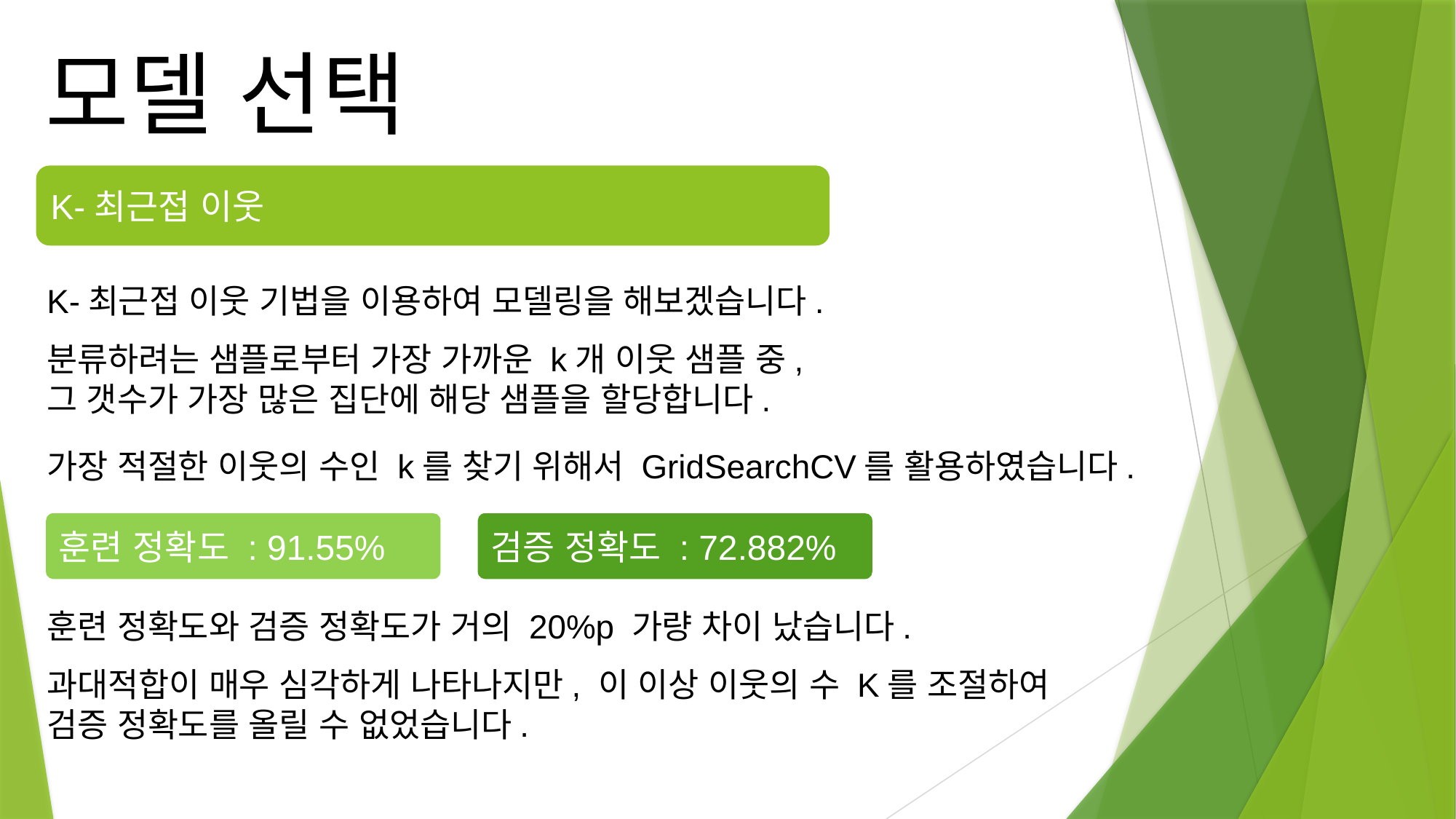

모델 선택
K-최근접 이웃
K-최근접 이웃 기법을 이용하여 모델링을 해보겠습니다.

분류하려는 샘플로부터 가장 가까운 k개 이웃 샘플 중,
그 갯수가 가장 많은 집단에 해당 샘플을 할당합니다.

가장 적절한 이웃의 수인 k를 찾기 위해서 GridSearchCV를 활용하였습니다.

훈련 정확도와 검증 정확도가 거의 20%p 가량 차이 났습니다.

과대적합이 매우 심각하게 나타나지만, 이 이상 이웃의 수 K를 조절하여
검증 정확도를 올릴 수 없었습니다.
훈련 정확도 : 91.55%
검증 정확도 : 72.882%